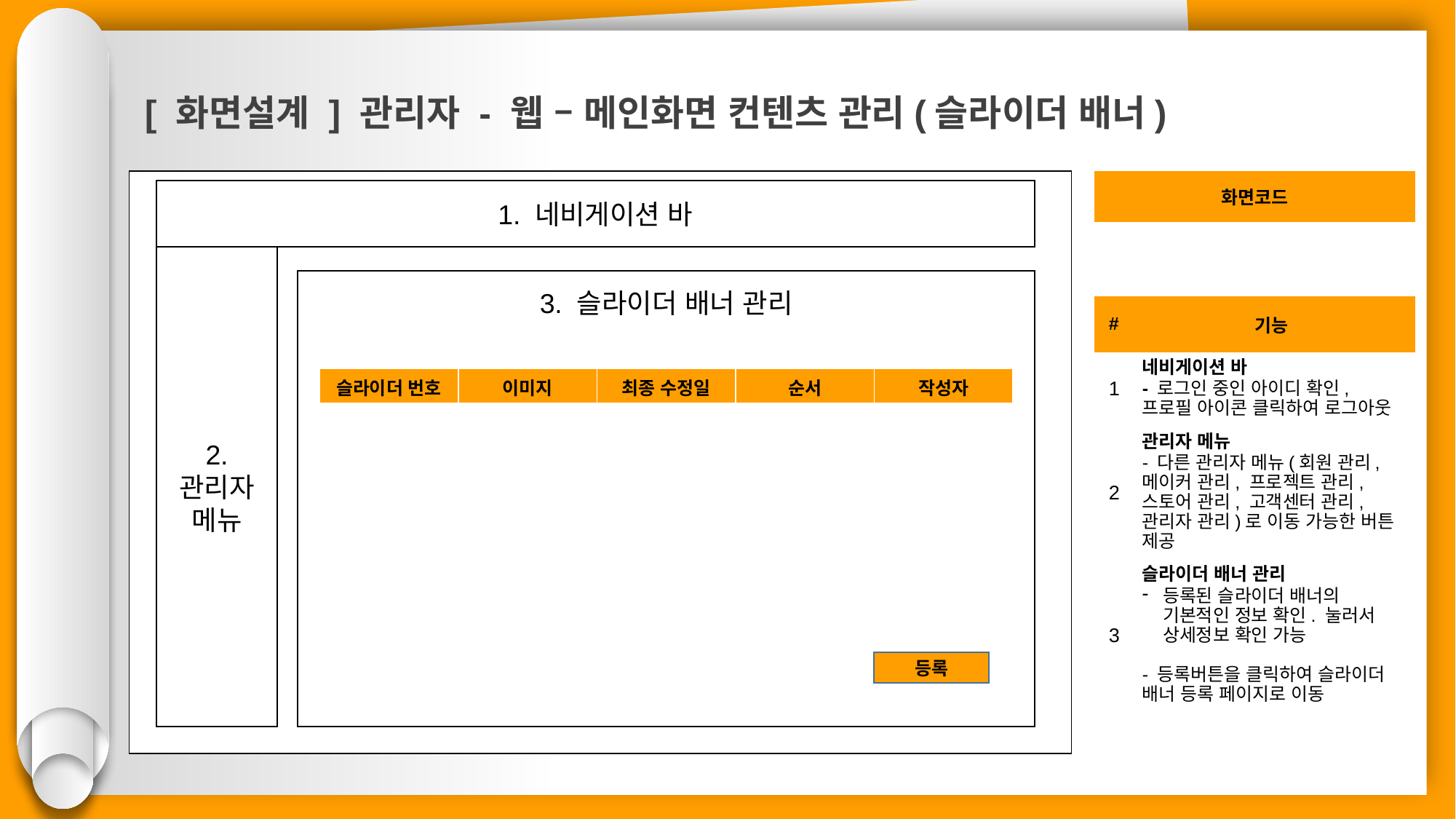

[ 화면설계 ] 관리자 - 웹 – 메인화면 컨텐츠 관리(슬라이더 배너)

| 화면코드 |
| --- |
|  |
1. 네비게이션 바
2. 관리자
메뉴
3. 슬라이더 배너 관리

| # | 기능 |
| --- | --- |
| 1 | 네비게이션 바 - 로그인 중인 아이디 확인, 프로필 아이콘 클릭하여 로그아웃 |
| 2 | 관리자 메뉴 - 다른 관리자 메뉴(회원 관리, 메이커 관리, 프로젝트 관리, 스토어 관리, 고객센터 관리, 관리자 관리)로 이동 가능한 버튼 제공 |
| 3 | 슬라이더 배너 관리 등록된 슬라이더 배너의 기본적인 정보 확인. 눌러서 상세정보 확인 가능 - 등록버튼을 클릭하여 슬라이더 배너 등록 페이지로 이동 |
| 슬라이더 번호 | 이미지 | 최종 수정일 | 순서 | 작성자 |
| --- | --- | --- | --- | --- |
등록